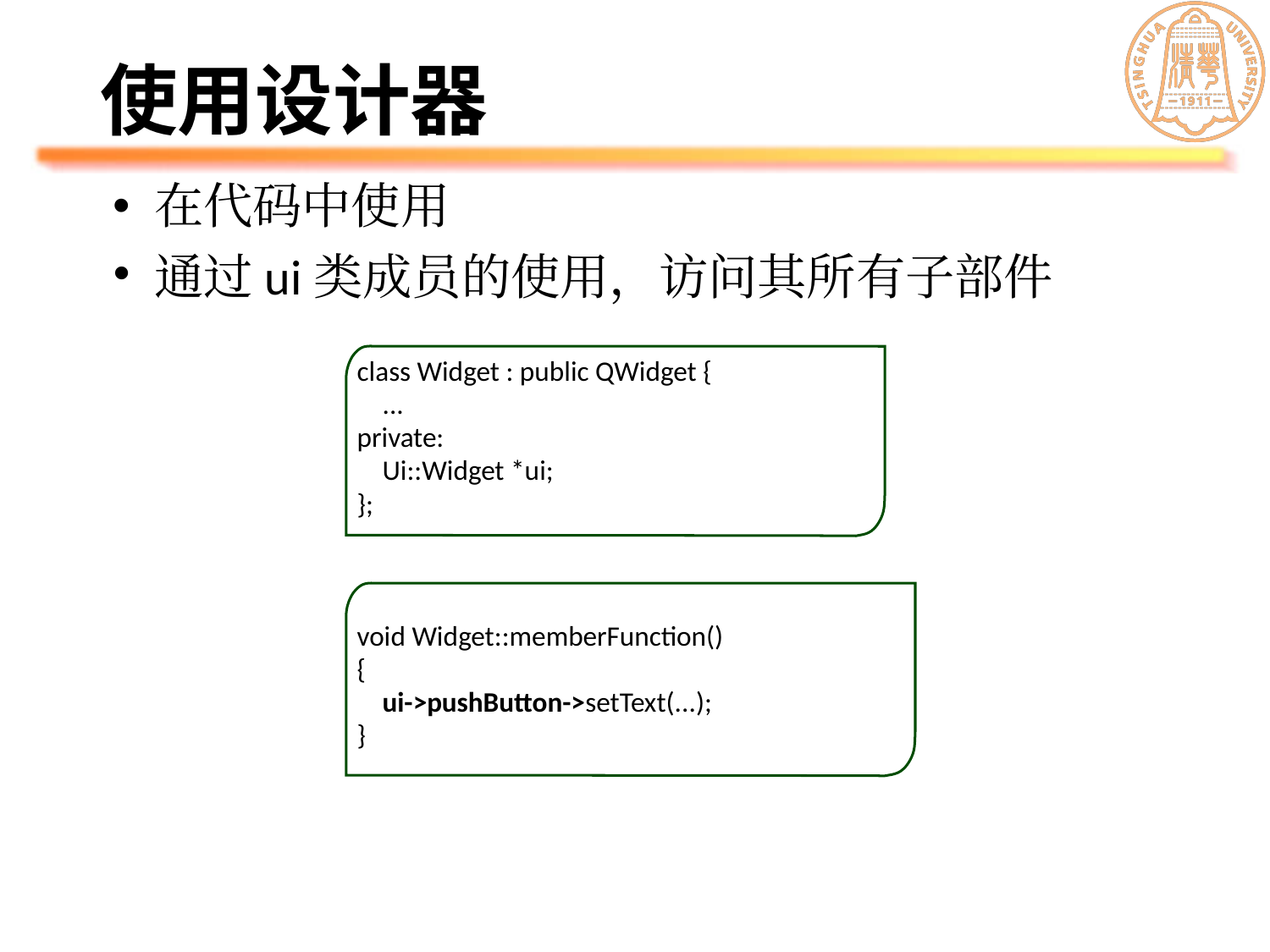

# 使用设计器
在代码中使用
通过ui类成员的使用，访问其所有子部件

class Widget : public QWidget {
    ...
private:
    Ui::Widget *ui;
};

void Widget::memberFunction()
{
    ui->pushButton->setText(...);
}